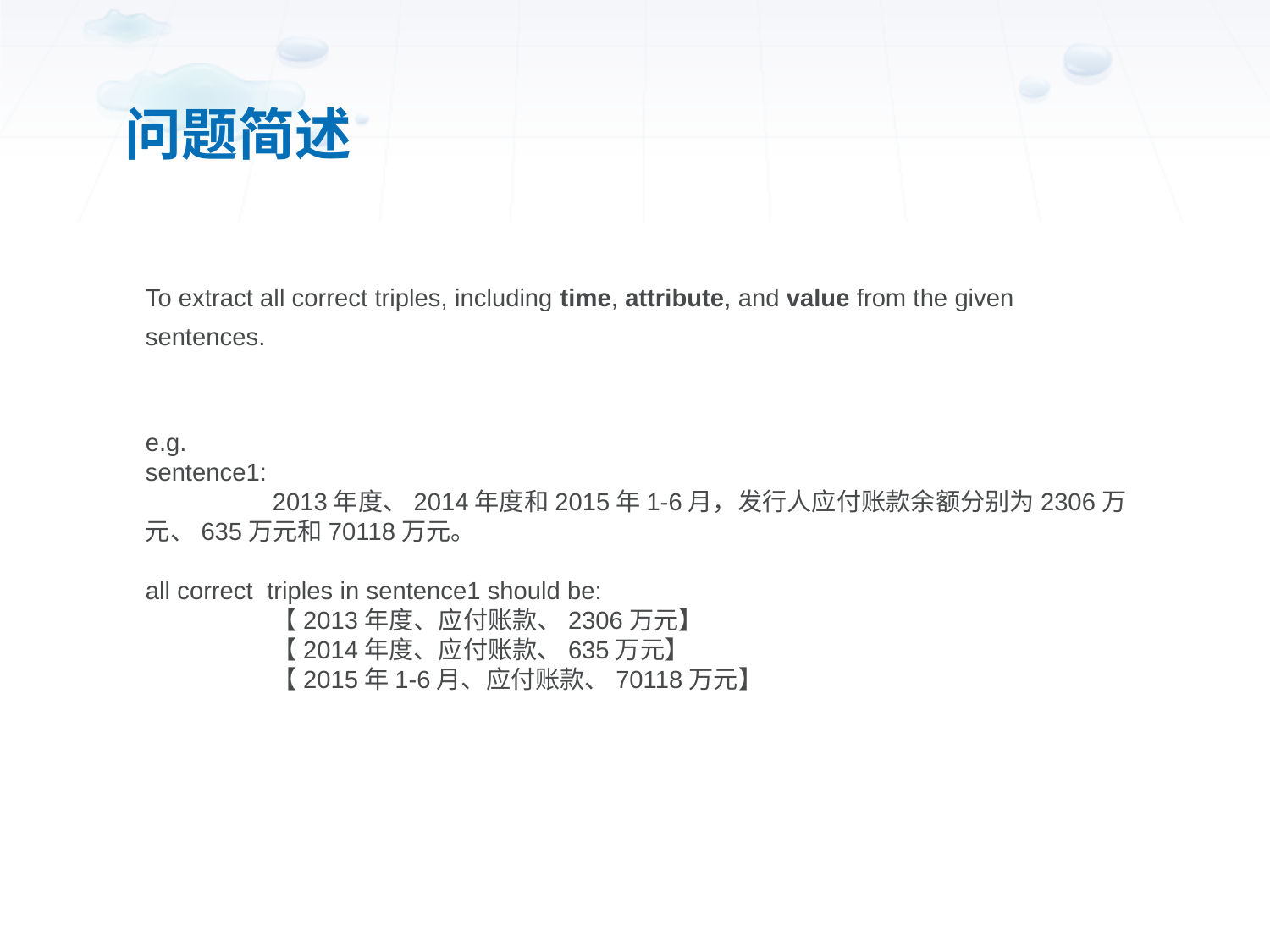

# 问题简述
To extract all correct triples, including time, attribute, and value from the given sentences.

e.g.
sentence1:
	2013年度、2014年度和2015年1-6月，发行人应付账款余额分别为2306万元、635万元和70118万元。

all correct  triples in sentence1 should be:
	【2013年度、应付账款、2306万元】
	【2014年度、应付账款、635万元】
	【2015年1-6月、应付账款、70118万元】